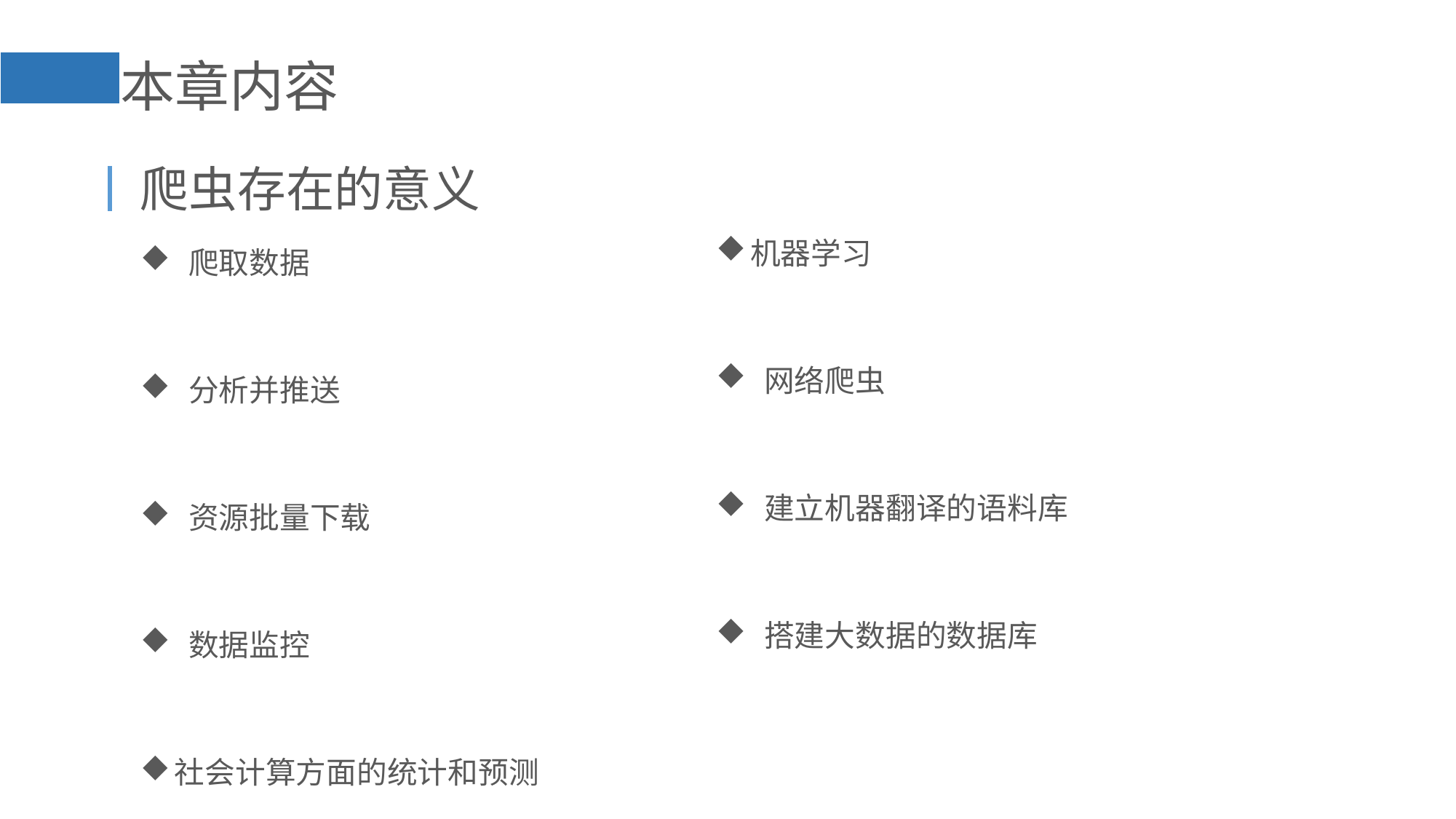

本章内容

爬虫存在的意义
 爬取数据

 分析并推送

 资源批量下载

 数据监控

社会计算方面的统计和预测
机器学习

 网络爬虫

 建立机器翻译的语料库

 搭建大数据的数据库